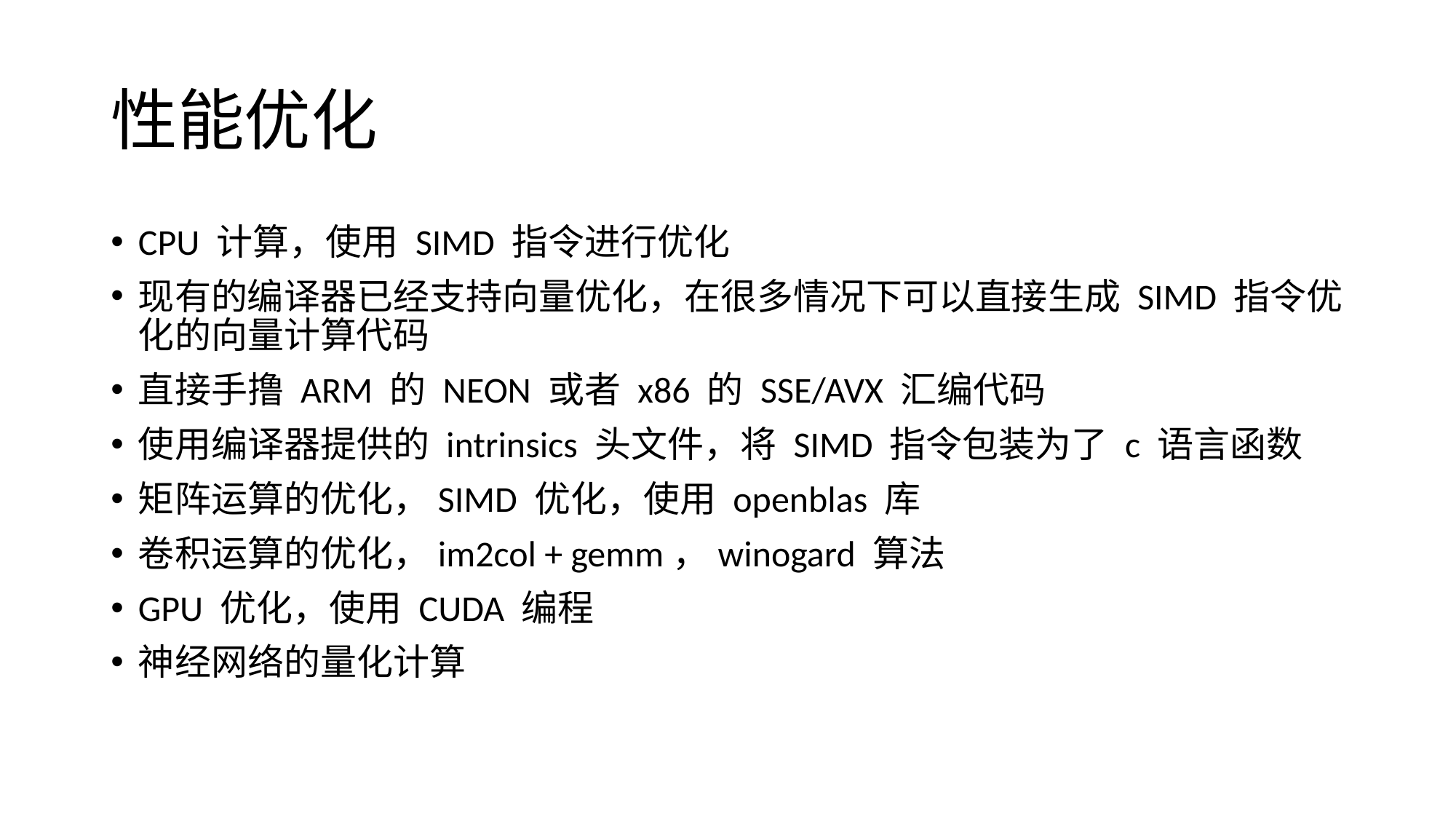

# 性能优化
CPU 计算，使用 SIMD 指令进行优化
现有的编译器已经支持向量优化，在很多情况下可以直接生成 SIMD 指令优化的向量计算代码
直接手撸 ARM 的 NEON 或者 x86 的 SSE/AVX 汇编代码
使用编译器提供的 intrinsics 头文件，将 SIMD 指令包装为了 c 语言函数
矩阵运算的优化，SIMD 优化，使用 openblas 库
卷积运算的优化，im2col + gemm，winogard 算法
GPU 优化，使用 CUDA 编程
神经网络的量化计算